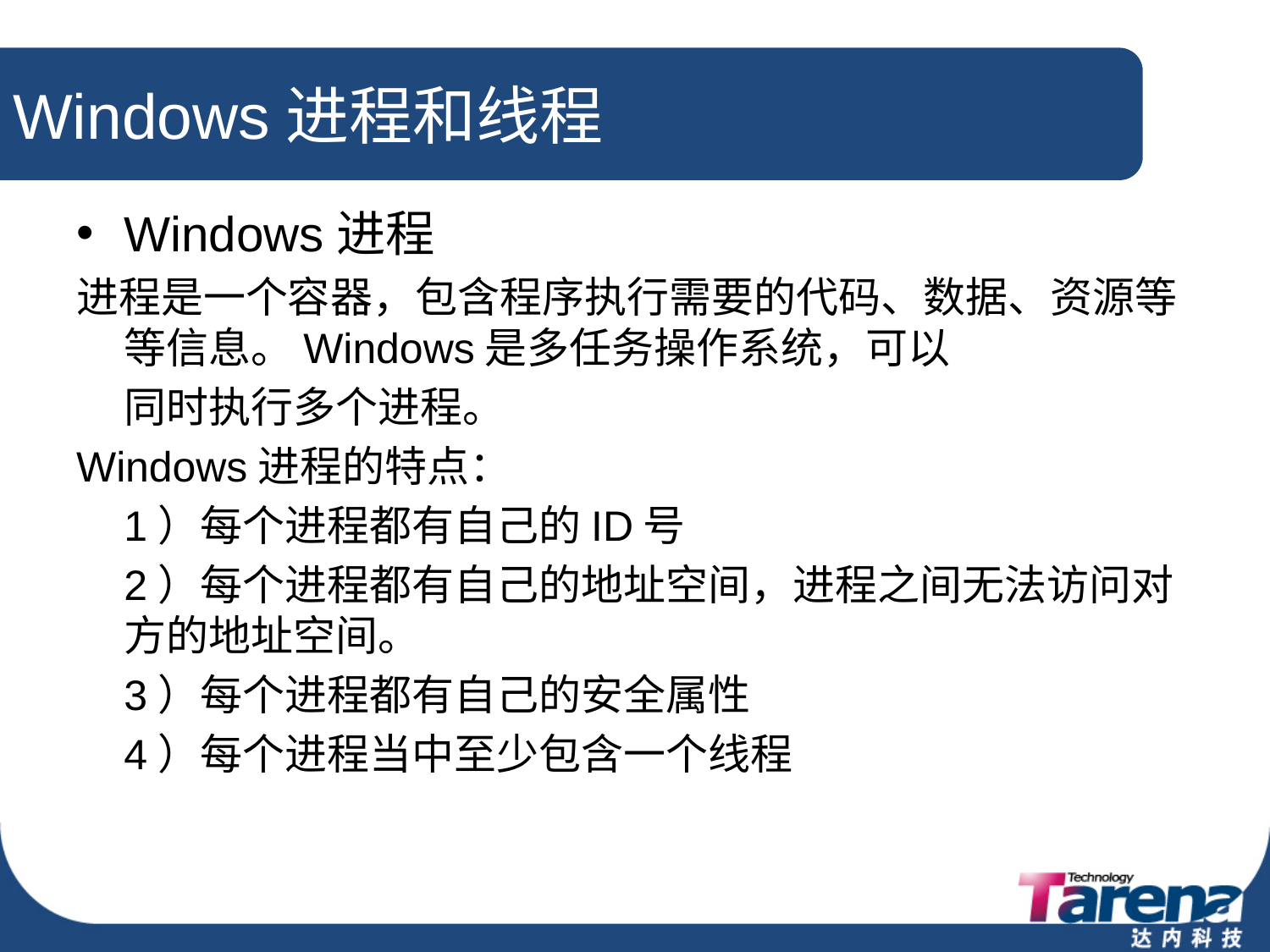

# Windows进程和线程
Windows进程
进程是一个容器，包含程序执行需要的代码、数据、资源等等信息。Windows是多任务操作系统，可以
	同时执行多个进程。
Windows进程的特点：
	1）每个进程都有自己的ID号
	2）每个进程都有自己的地址空间，进程之间无法访问对方的地址空间。
	3）每个进程都有自己的安全属性
	4）每个进程当中至少包含一个线程